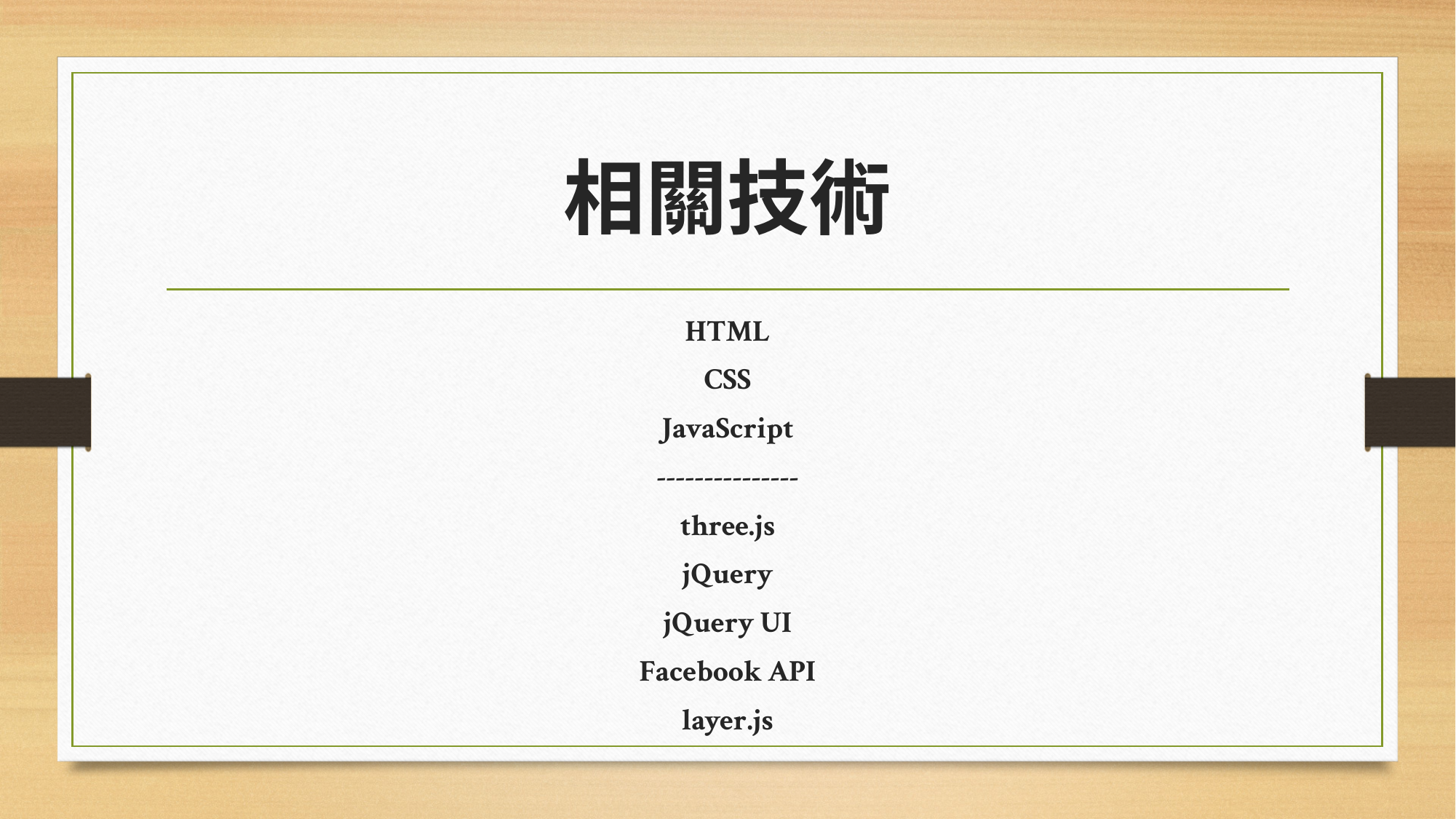

# 相關技術
HTML
CSS
JavaScript
---------------
three.js
jQuery
jQuery UI
Facebook API
layer.js